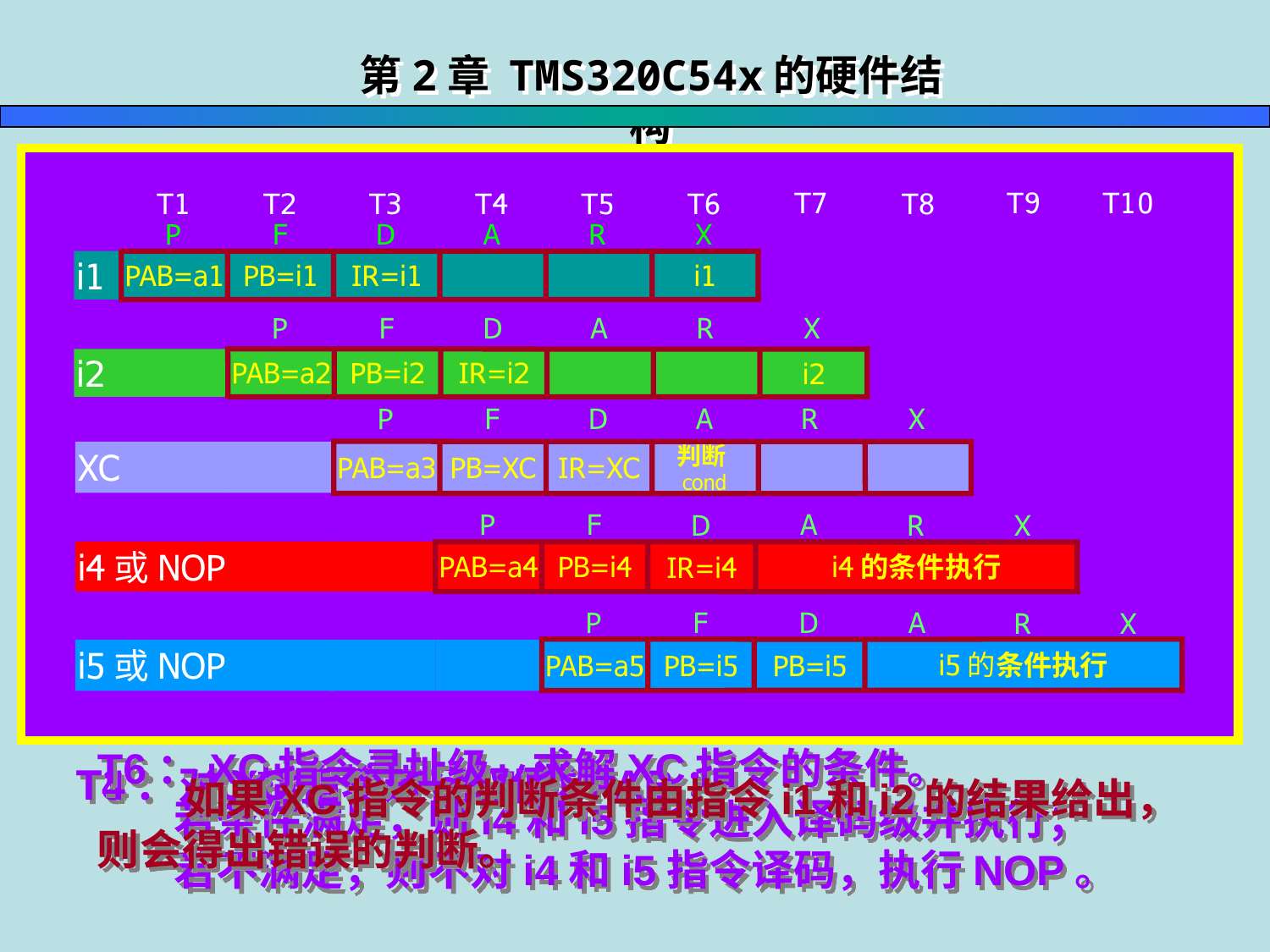

第2章 TMS320C54x的硬件结构

3. 条件执行的流水线操作

例如：采用条件执行指令的程序如下：
     a1      i1             ;任意单周期,单字指令
     a2      i2             ;任意单周期,单字指令
    a3      XC n，cond    ;单周期,单字指令
     a4      i4             ;任意单周期,单字指令
     a5      i5             ;任意单周期,单字指令
T1
P
T2
F
T3
D
T4
A
T5
R
T6
X
T7

T8

T9

T10

i1
PAB=a1

PB=i1

IR=i1

i1

P
F
D
A
R
X
i2
PAB=a2

PB=i2

IR=i2

i2

P

F
D
A
R
X

XC

PAB=a3

PB=XC

IR=XC

判断cond

A
P
F
D
X
R

i4或NOP

PAB=a4
PB=i4

i4的条件执行

IR=i4

A
P
F
D
X
R

PB=i5
i5或NOP

PAB=a5

PB=i5

i5的条件执行

T6：XC指令寻址级，求解XC指令的条件。
       若条件满足，则i4和i5指令进入译码级并执行；
       若不满足，则不对i4和i5指令译码，执行NOP。
T3：XC指令地址a3加载PAB；
T4：对XC指令进行取值；
        如果XC指令的判断条件由指令i1和i2的结果给出，则会得出错误的判断。
146